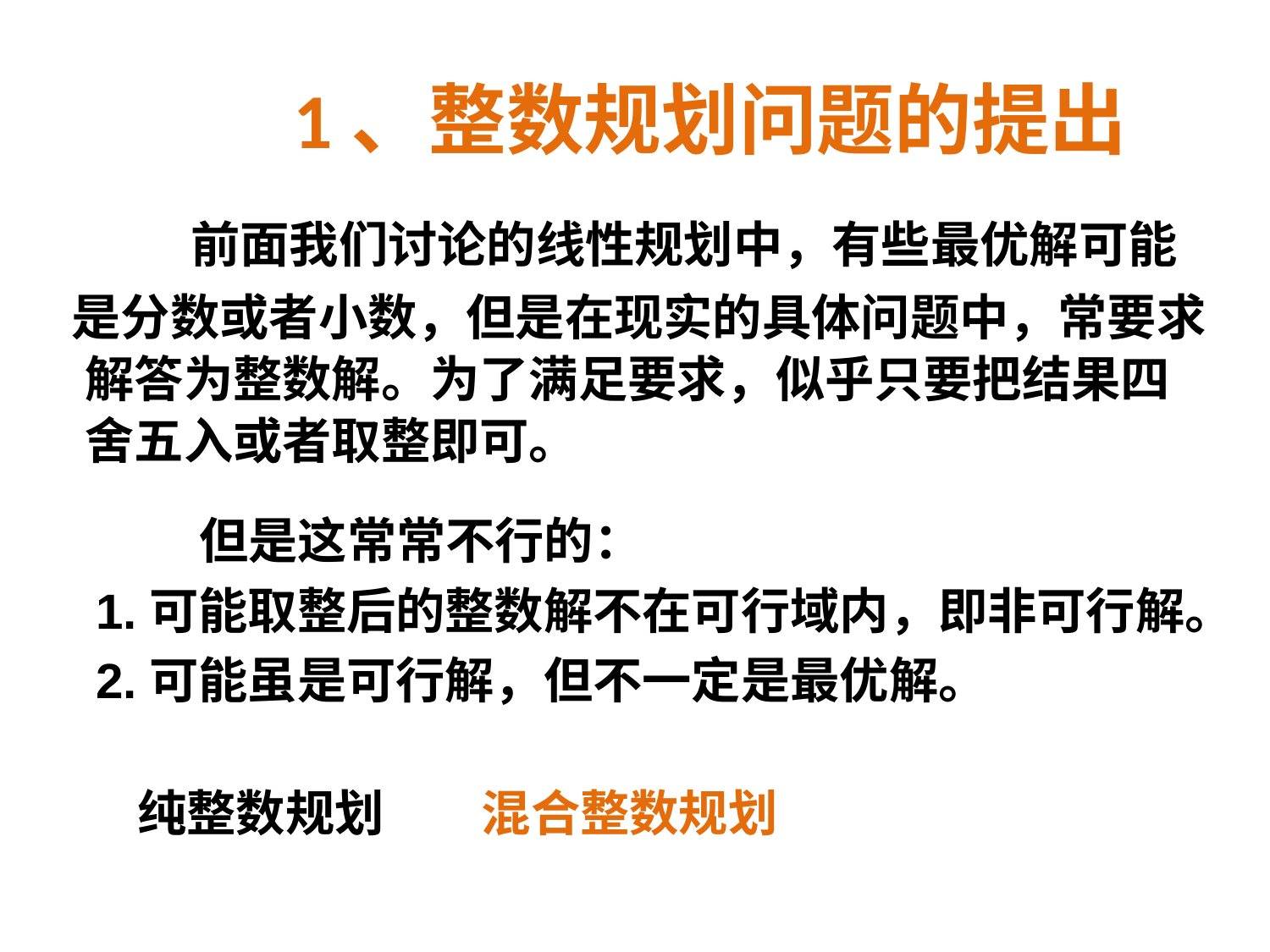

# 1、整数规划问题的提出
           前面我们讨论的线性规划中，有些最优解可能
  是分数或者小数，但是在现实的具体问题中，常要求解答为整数解。为了满足要求，似乎只要把结果四舍五入或者取整即可。
        但是这常常不行的：
 1.可能取整后的整数解不在可行域内，即非可行解。
 2.可能虽是可行解，但不一定是最优解。
纯整数规划
  混合整数规划